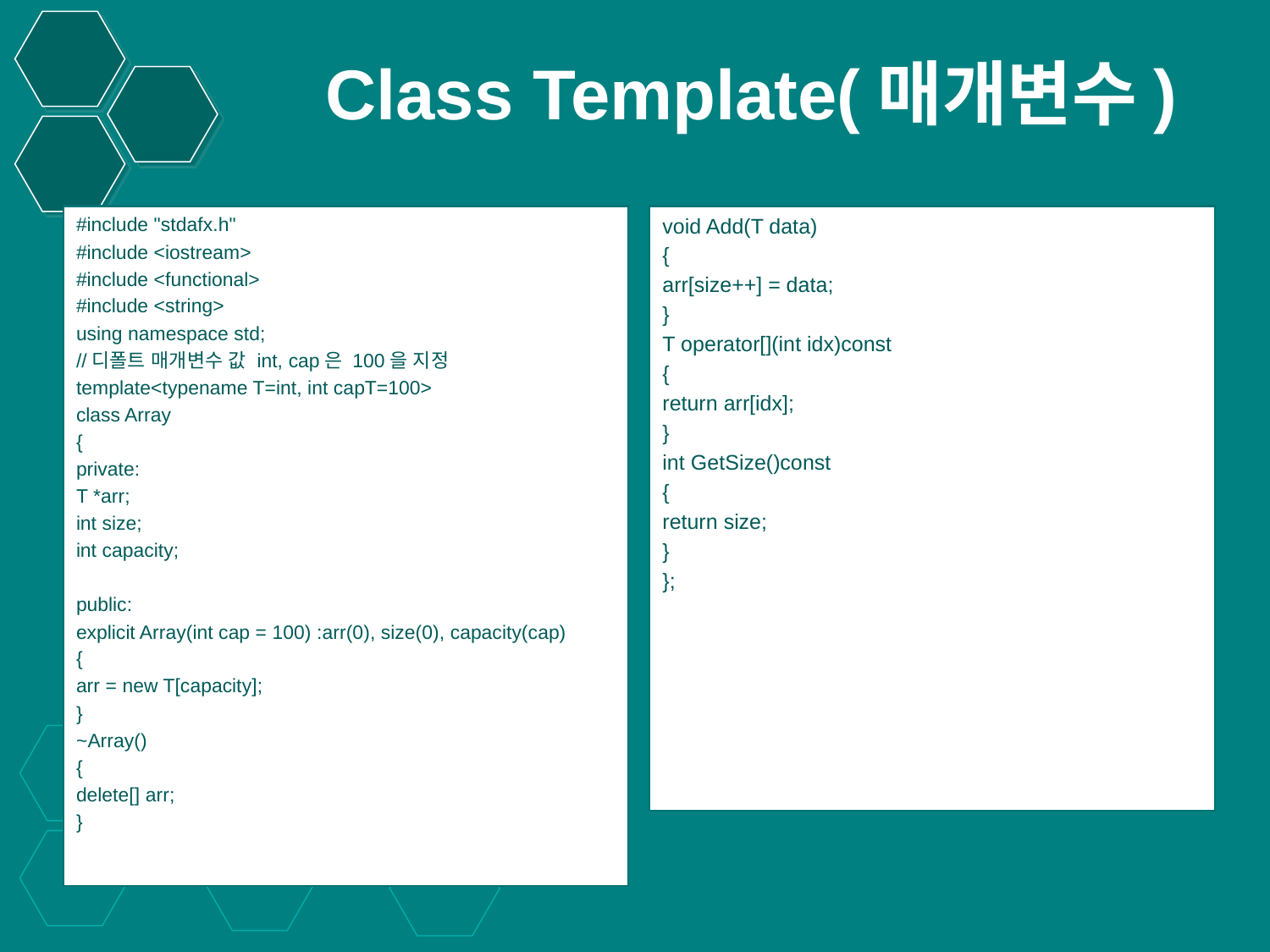

# Class Template(매개변수)
#include "stdafx.h"
#include <iostream>
#include <functional>
#include <string>
using namespace std;
//디폴트 매개변수 값 int, cap은 100을 지정
template<typename T=int, int capT=100>
class Array
{
private:
T *arr;
int size;
int capacity;

public:
explicit Array(int cap = 100) :arr(0), size(0), capacity(cap)
{
arr = new T[capacity];
}
~Array()
{
delete[] arr;
}
void Add(T data)
{
arr[size++] = data;
}
T operator[](int idx)const
{
return arr[idx];
}
int GetSize()const
{
return size;
}
};